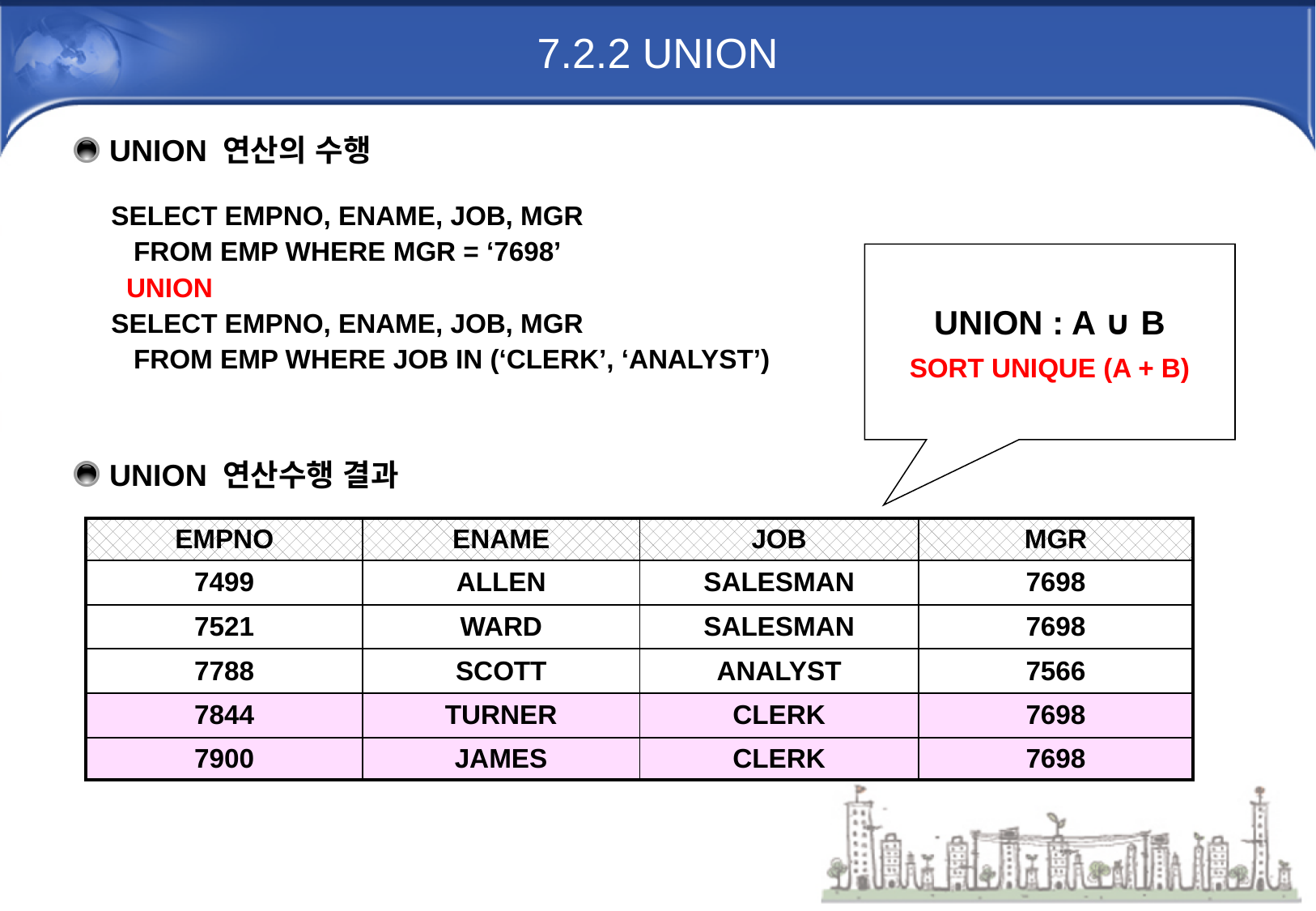

# 7.2.2 UNION
UNION 연산의 수행

     SELECT EMPNO, ENAME, JOB, MGR
        FROM EMP WHERE MGR = ‘7698’
       UNION
     SELECT EMPNO, ENAME, JOB, MGR
        FROM EMP WHERE JOB IN (‘CLERK’, ‘ANALYST’)

UNION : A ∪ B
SORT UNIQUE (A + B)
UNION 연산수행 결과

| EMPNO | ENAME | JOB | MGR |
| --- | --- | --- | --- |
| 7499 | ALLEN | SALESMAN | 7698 |
| 7521 | WARD | SALESMAN | 7698 |
| 7788 | SCOTT | ANALYST | 7566 |
| 7844 | TURNER | CLERK | 7698 |
| 7900 | JAMES | CLERK | 7698 |